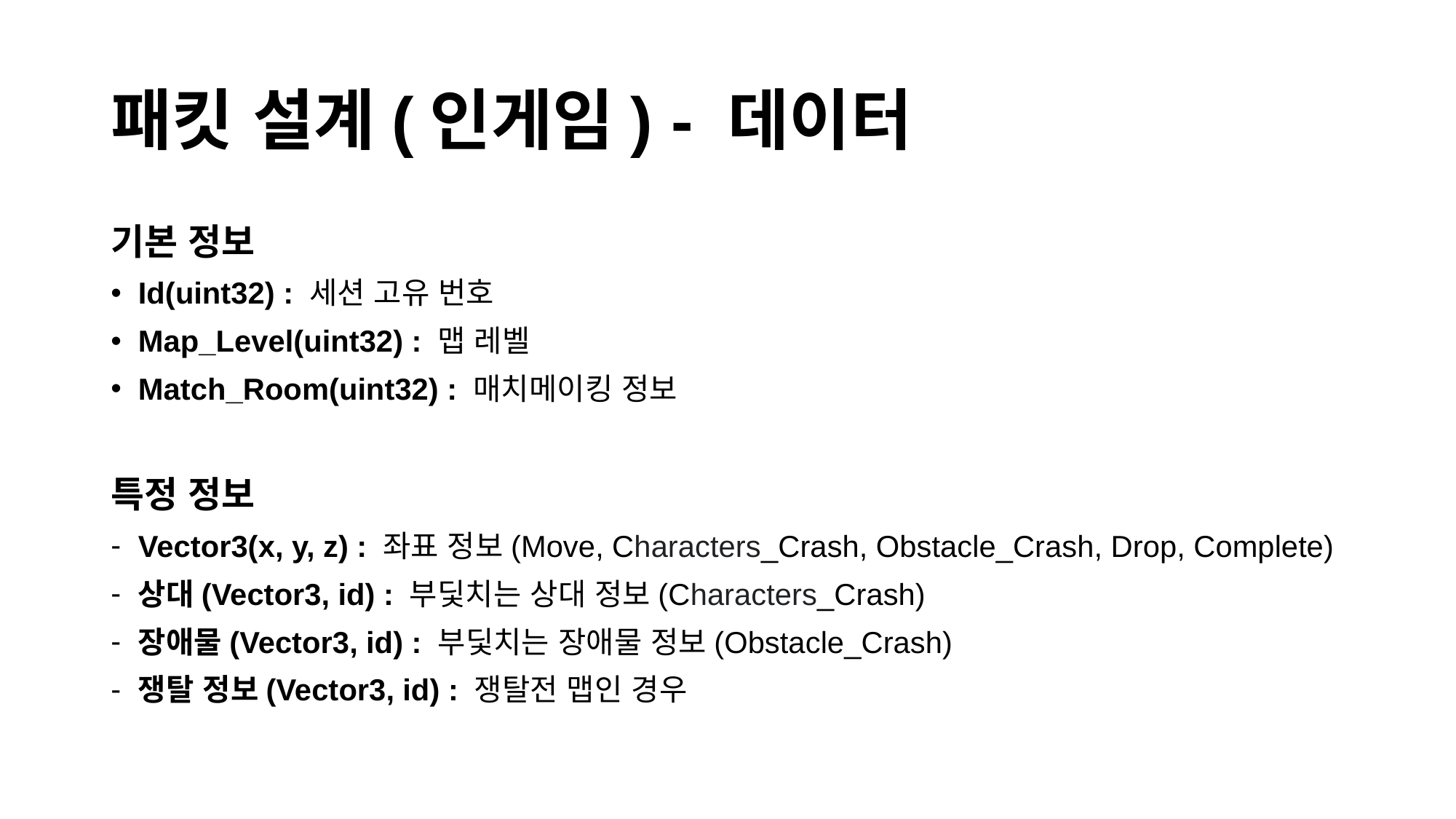

# 패킷 설계(인게임) - 데이터
기본 정보
Id(uint32) : 세션 고유 번호
Map_Level(uint32) : 맵 레벨
Match_Room(uint32) : 매치메이킹 정보

특정 정보
Vector3(x, y, z) : 좌표 정보(Move, Characters_Crash, Obstacle_Crash, Drop, Complete)
상대(Vector3, id) : 부딫치는 상대 정보(Characters_Crash)
장애물(Vector3, id) : 부딫치는 장애물 정보(Obstacle_Crash)
쟁탈 정보(Vector3, id) : 쟁탈전 맵인 경우